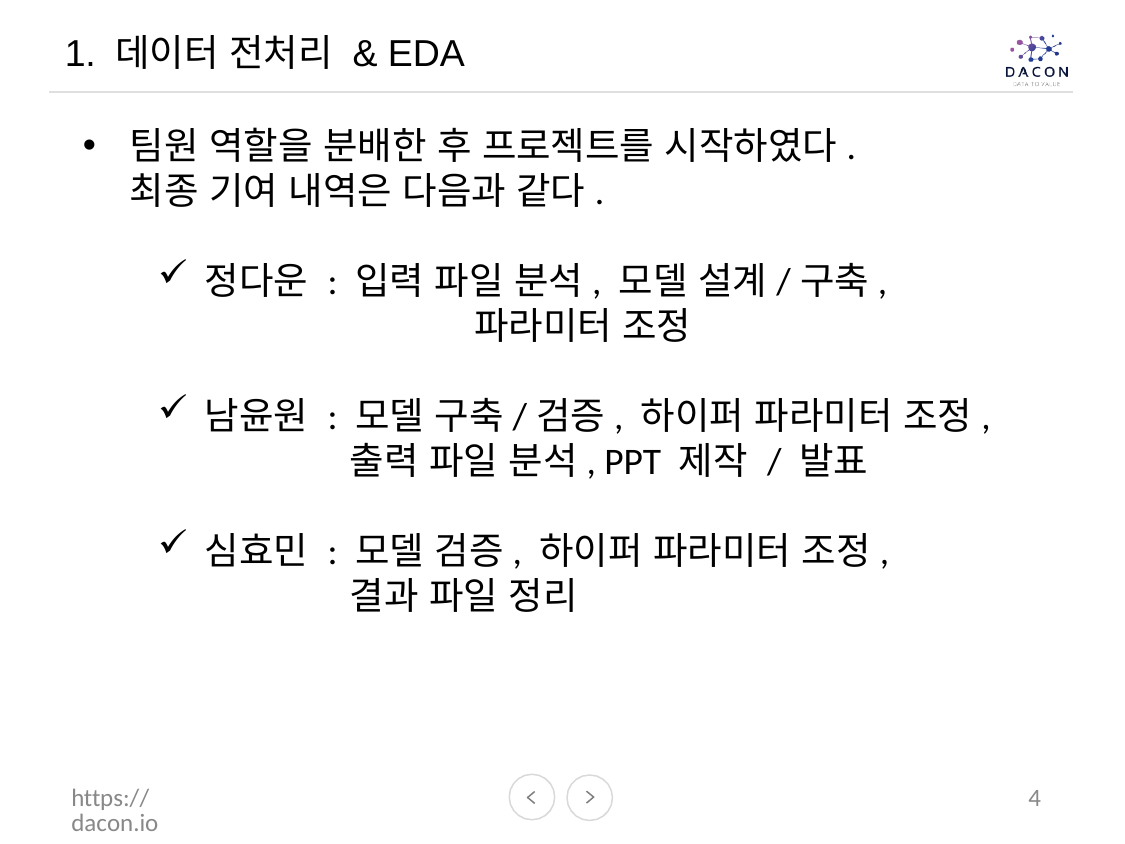

1. 데이터 전처리 & EDA
팀원 역할을 분배한 후 프로젝트를 시작하였다.
최종 기여 내역은 다음과 같다.
정다운 : 입력 파일 분석, 모델 설계/구축,
	             파라미터 조정

남윤원 : 모델 구축/검증, 하이퍼 파라미터 조정,
                출력 파일 분석, PPT 제작 / 발표

심효민 : 모델 검증, 하이퍼 파라미터 조정,
                결과 파일 정리
https://dacon.io
4